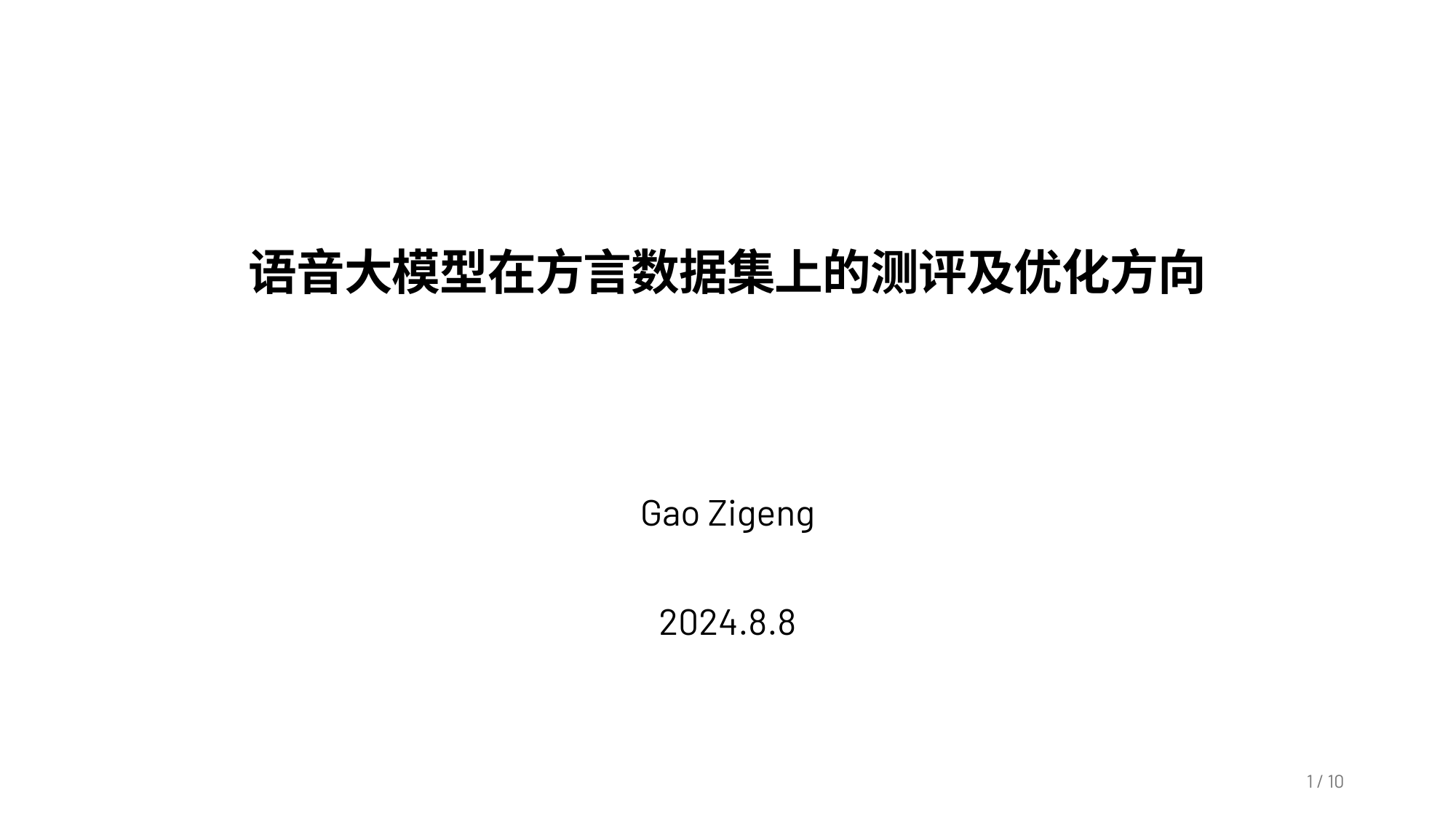

# 语音大模型在方言数据集上的测评及优化方向
Gao Zigeng

2024.8.8

1 / 10